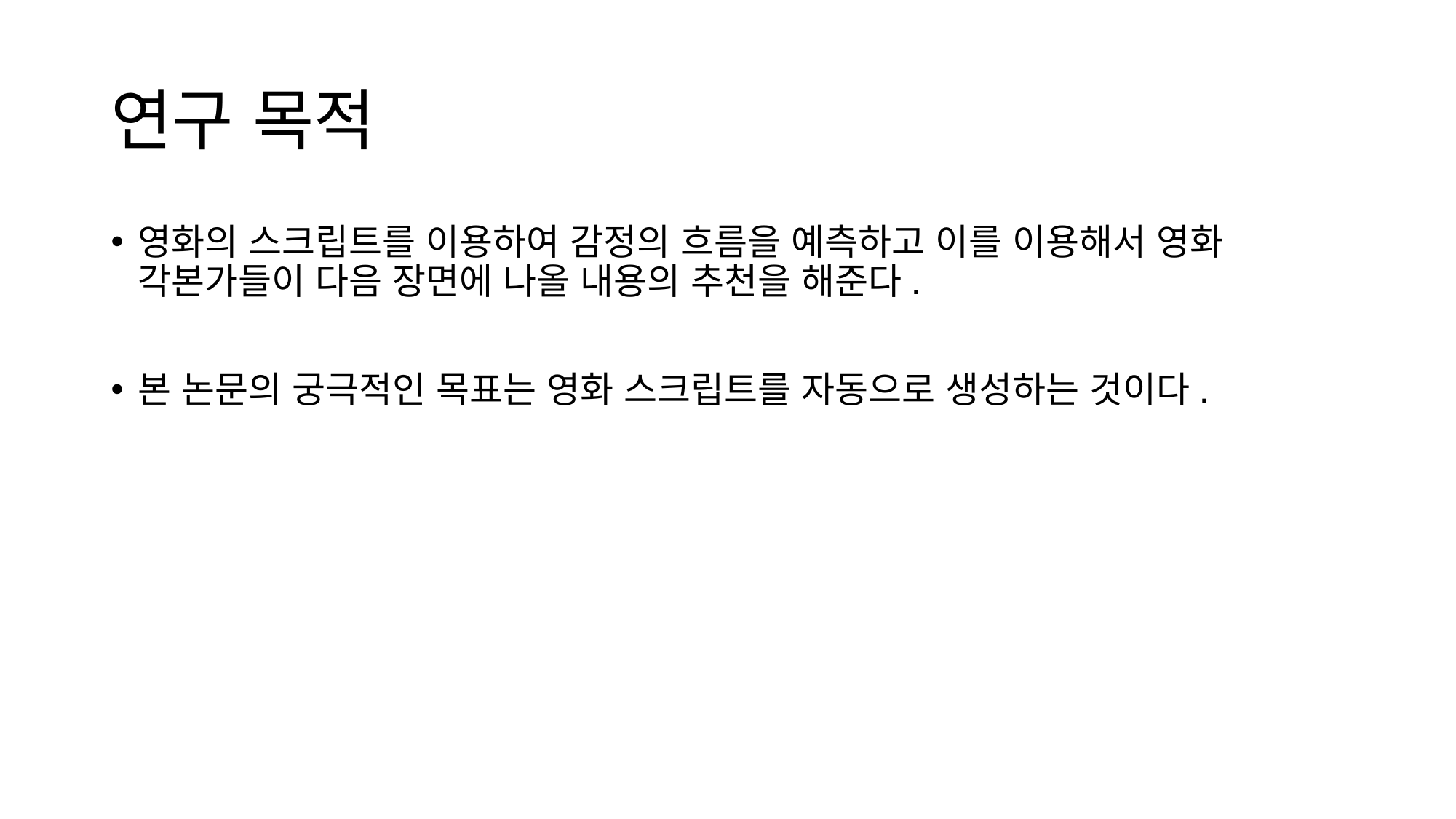

# 연구 목적
영화의 스크립트를 이용하여 감정의 흐름을 예측하고 이를 이용해서 영화 각본가들이 다음 장면에 나올 내용의 추천을 해준다.

본 논문의 궁극적인 목표는 영화 스크립트를 자동으로 생성하는 것이다.